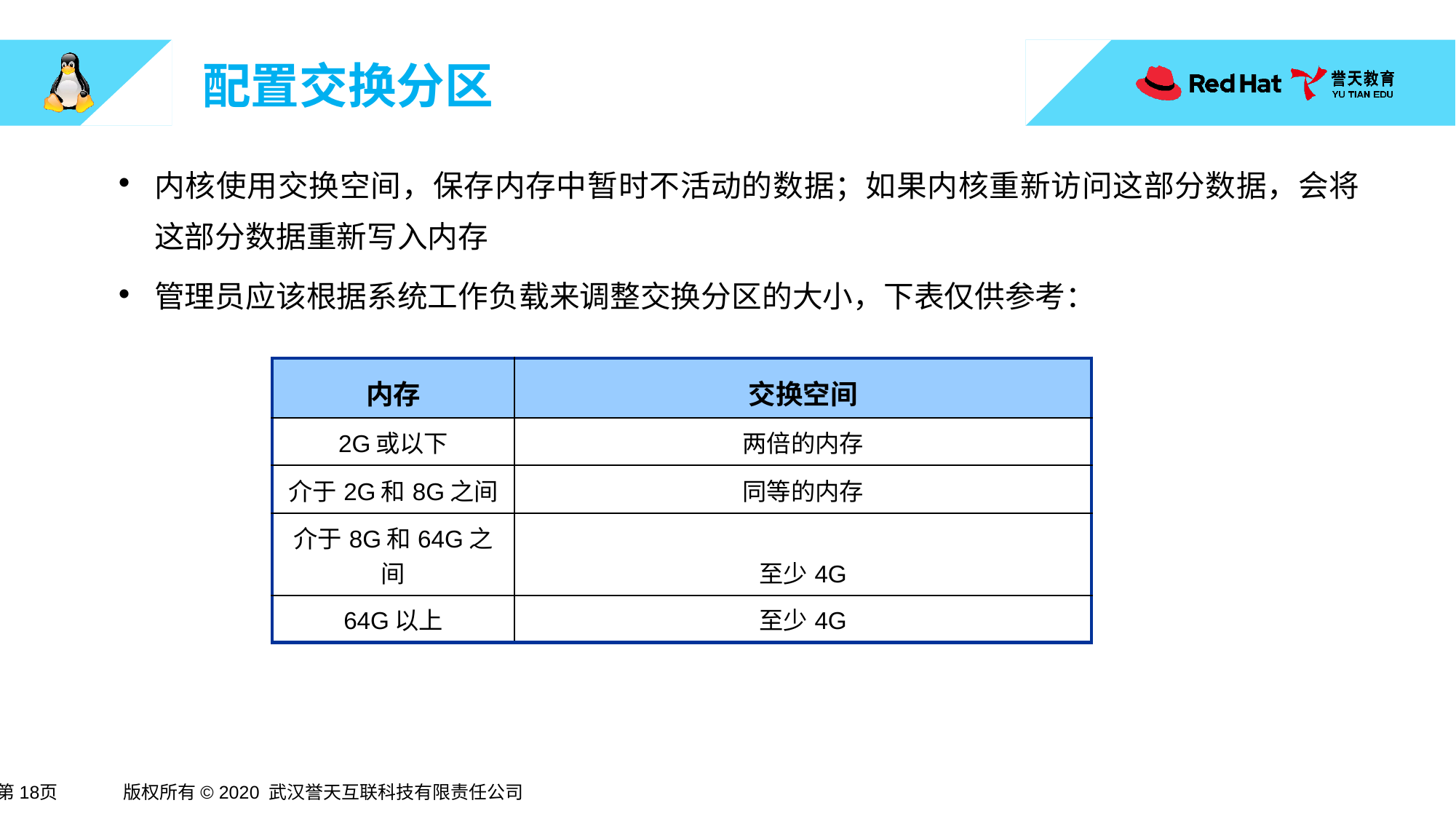

# 配置交换分区
内核使用交换空间，保存内存中暂时不活动的数据；如果内核重新访问这部分数据，会将这部分数据重新写入内存
管理员应该根据系统工作负载来调整交换分区的大小，下表仅供参考：
| 内存 | 交换空间 |
| --- | --- |
| 2G或以下 | 两倍的内存 |
| 介于2G和8G之间 | 同等的内存 |
| 介于8G和64G之间 | 至少4G |
| 64G以上 | 至少4G |